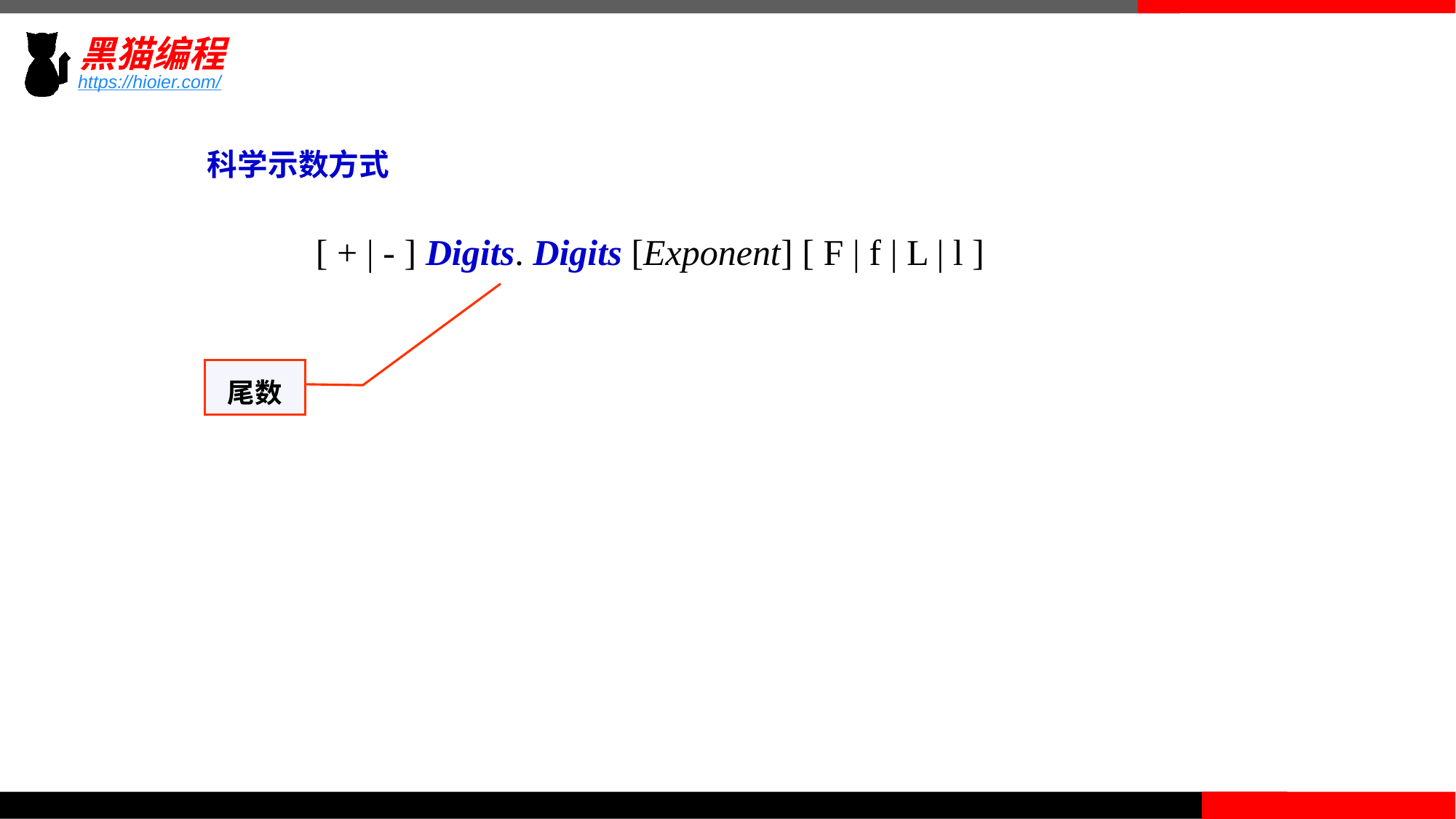

科学示数方式
[ + | - ] Digits. Digits [Exponent] [ F | f | L | l ]
尾数